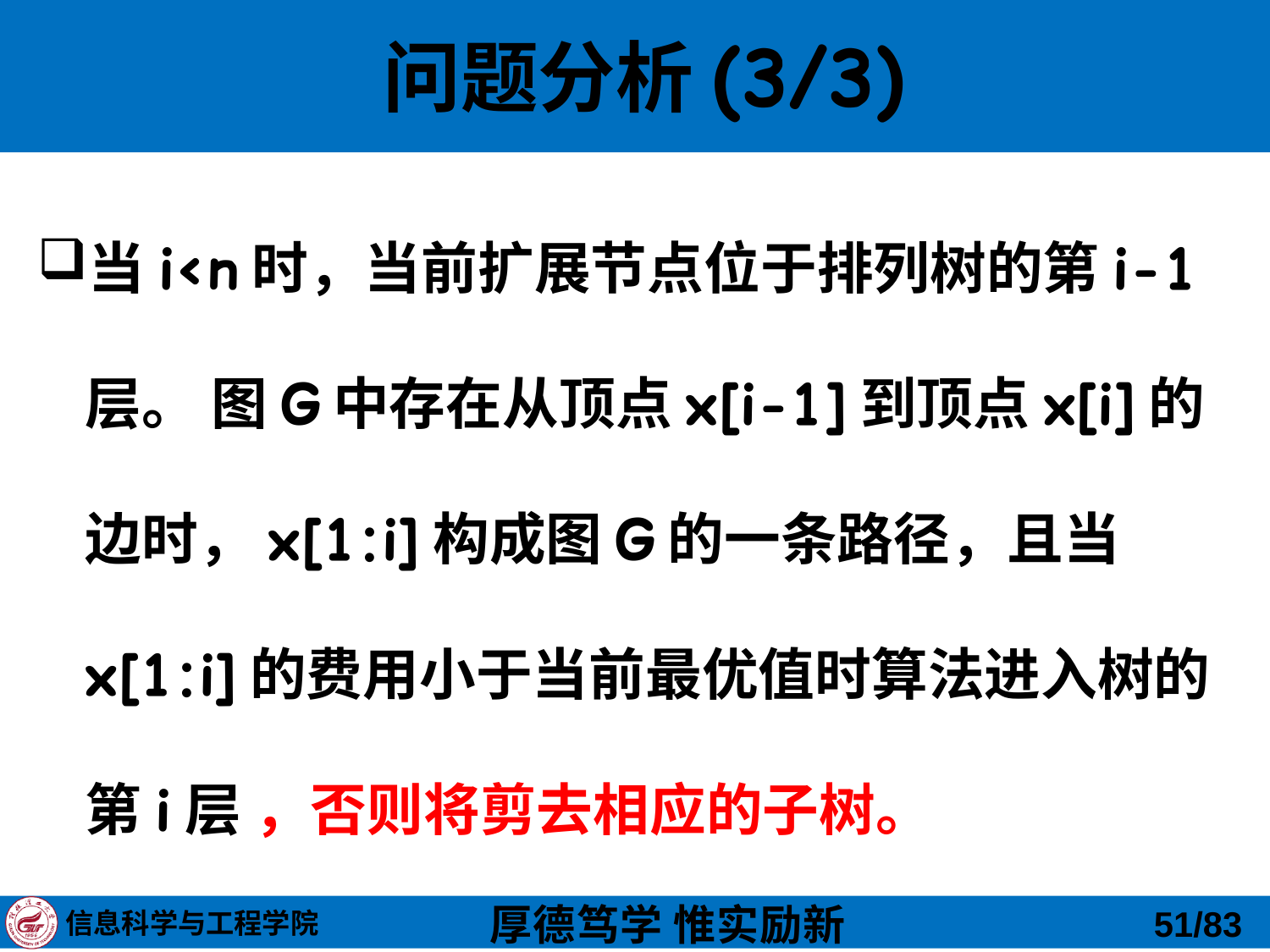

# 问题分析(3/3)
当i<n时，当前扩展节点位于排列树的第i-1层。 图G中存在从顶点x[i-1]到顶点x[i]的边时，x[1:i]构成图G的一条路径，且当x[1:i]的费用小于当前最优值时算法进入树的第i层 ，否则将剪去相应的子树。
51/83